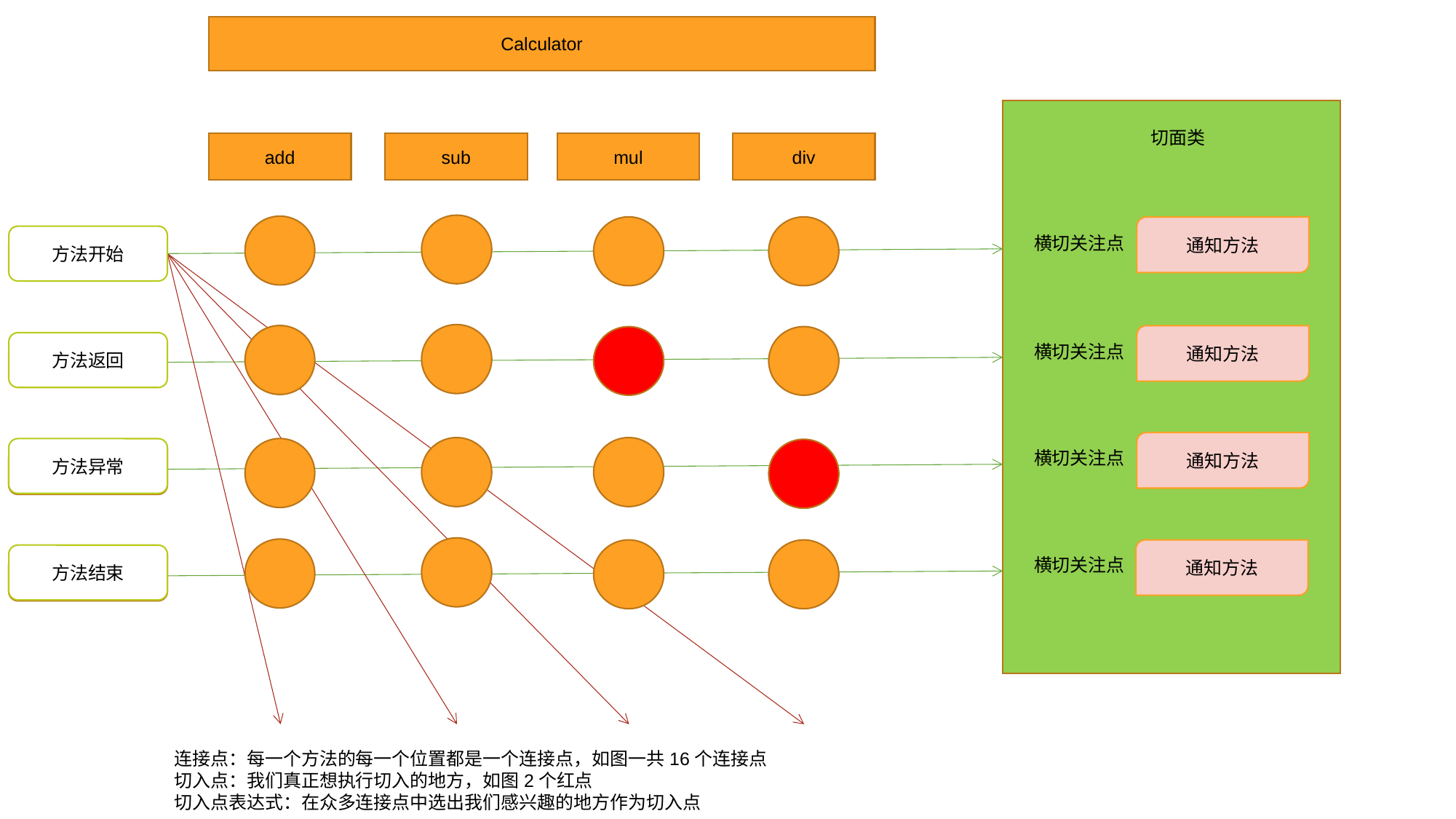

Calculator

切面类
add
sub
mul
div

通知方法
横切关注点
方法开始

通知方法

方法返回
横切关注点
通知方法

方法异常

方法异常
横切关注点

通知方法
方法结束
方法结束
横切关注点
连接点：每一个方法的每一个位置都是一个连接点，如图一共16个连接点
切入点：我们真正想执行切入的地方，如图2个红点
切入点表达式：在众多连接点中选出我们感兴趣的地方作为切入点